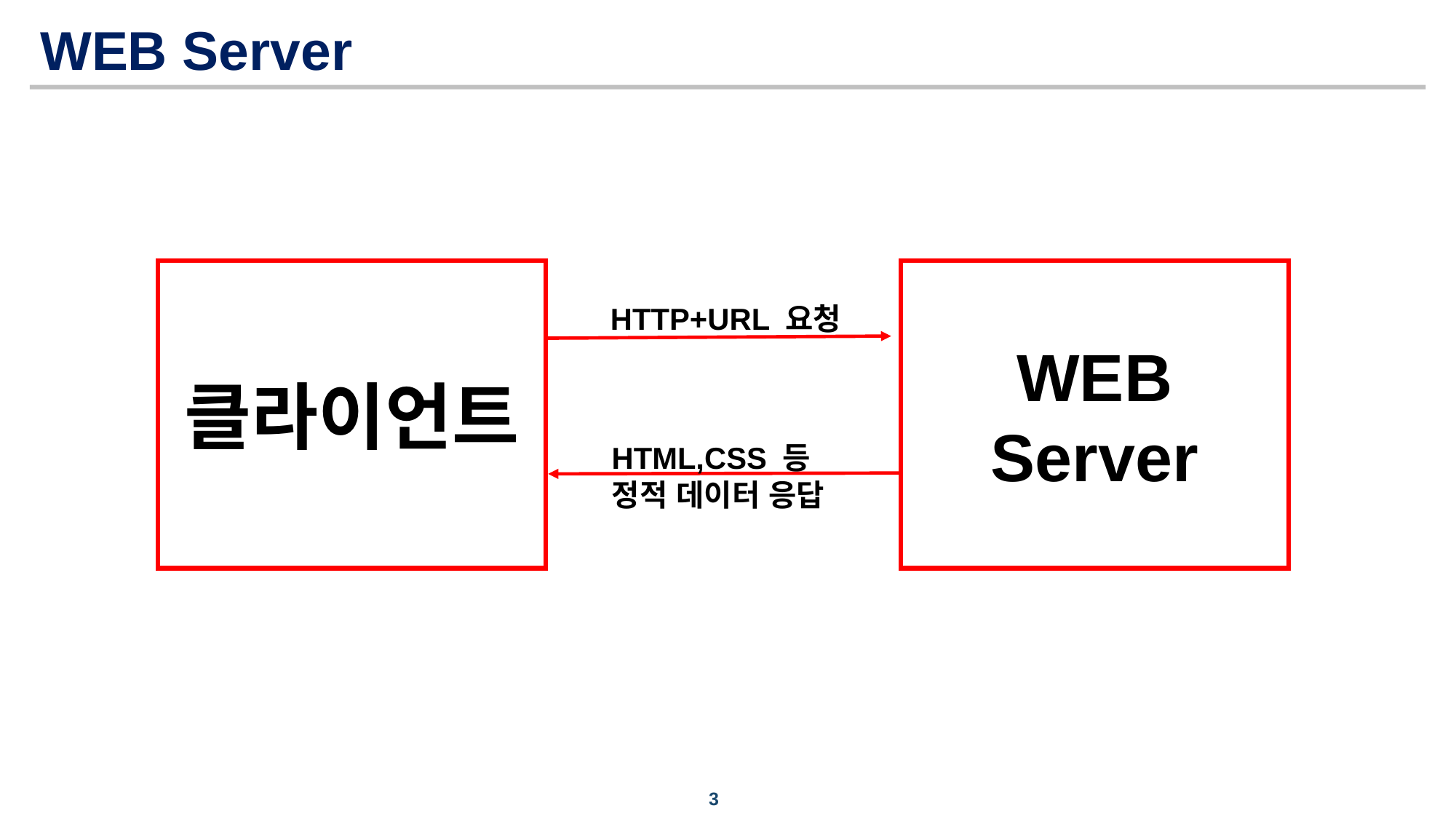

WEB Server

클라이언트
WEB Server
HTTP+URL 요청
HTML,CSS 등
정적 데이터 응답